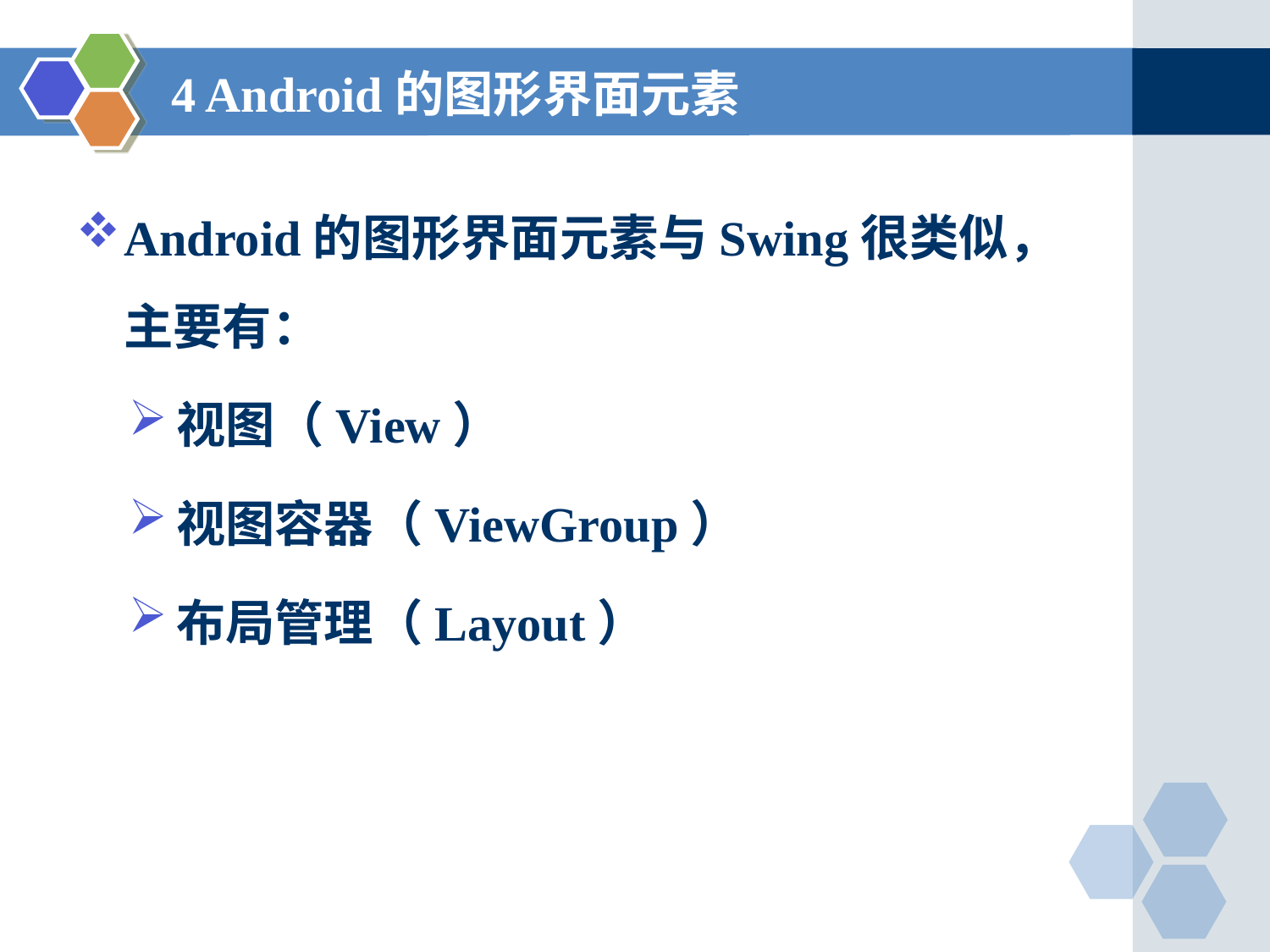

# 4 Android的图形界面元素
Android的图形界面元素与Swing很类似，主要有：
视图（View）
视图容器（ViewGroup）
布局管理（Layout）